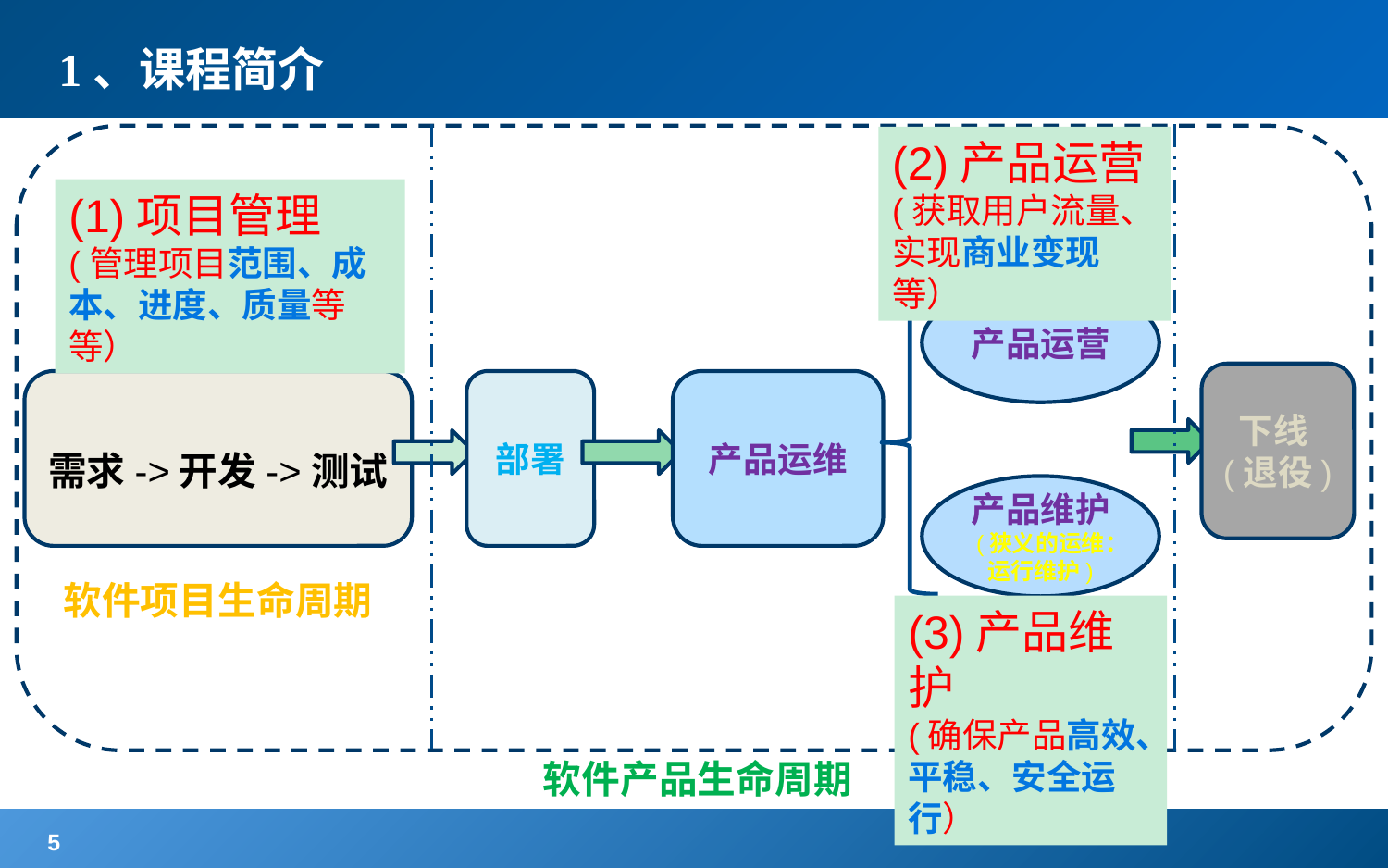

# 1、课程简介

(2)产品运营
(获取用户流量、实现商业变现等）
(1)项目管理
(管理项目范围、成本、进度、质量等等）
产品运营

下线(退役)
需求->开发->测试
部署
产品运维

产品维护
(狭义的运维：
运行维护)
软件项目生命周期
(3)产品维护
(确保产品高效、平稳、安全运行）
软件产品生命周期